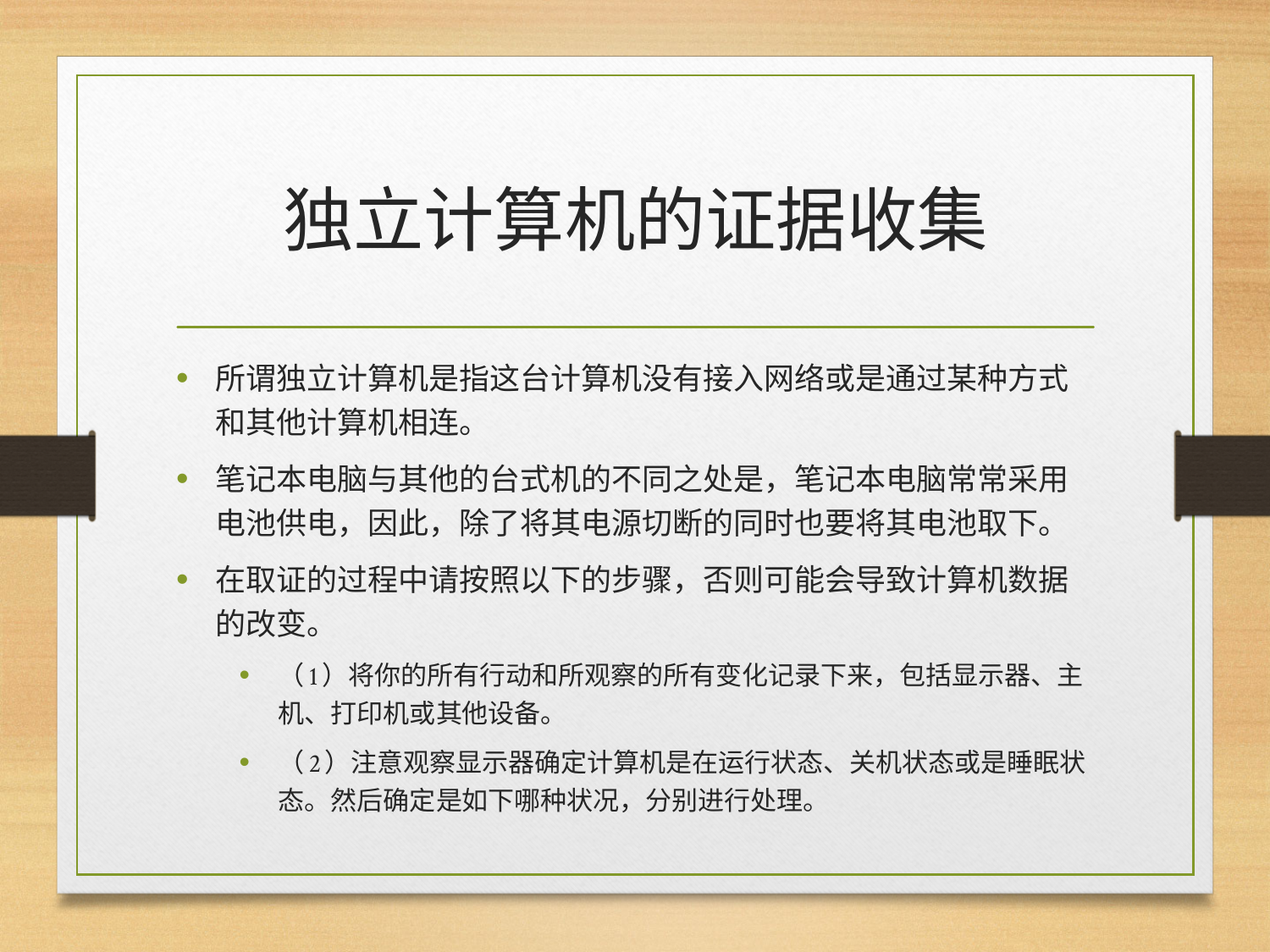

# 独立计算机的证据收集
所谓独立计算机是指这台计算机没有接入网络或是通过某种方式和其他计算机相连。
笔记本电脑与其他的台式机的不同之处是，笔记本电脑常常采用电池供电，因此，除了将其电源切断的同时也要将其电池取下。
在取证的过程中请按照以下的步骤，否则可能会导致计算机数据的改变。
（1）将你的所有行动和所观察的所有变化记录下来，包括显示器、主机、打印机或其他设备。
（2）注意观察显示器确定计算机是在运行状态、关机状态或是睡眠状态。然后确定是如下哪种状况，分别进行处理。